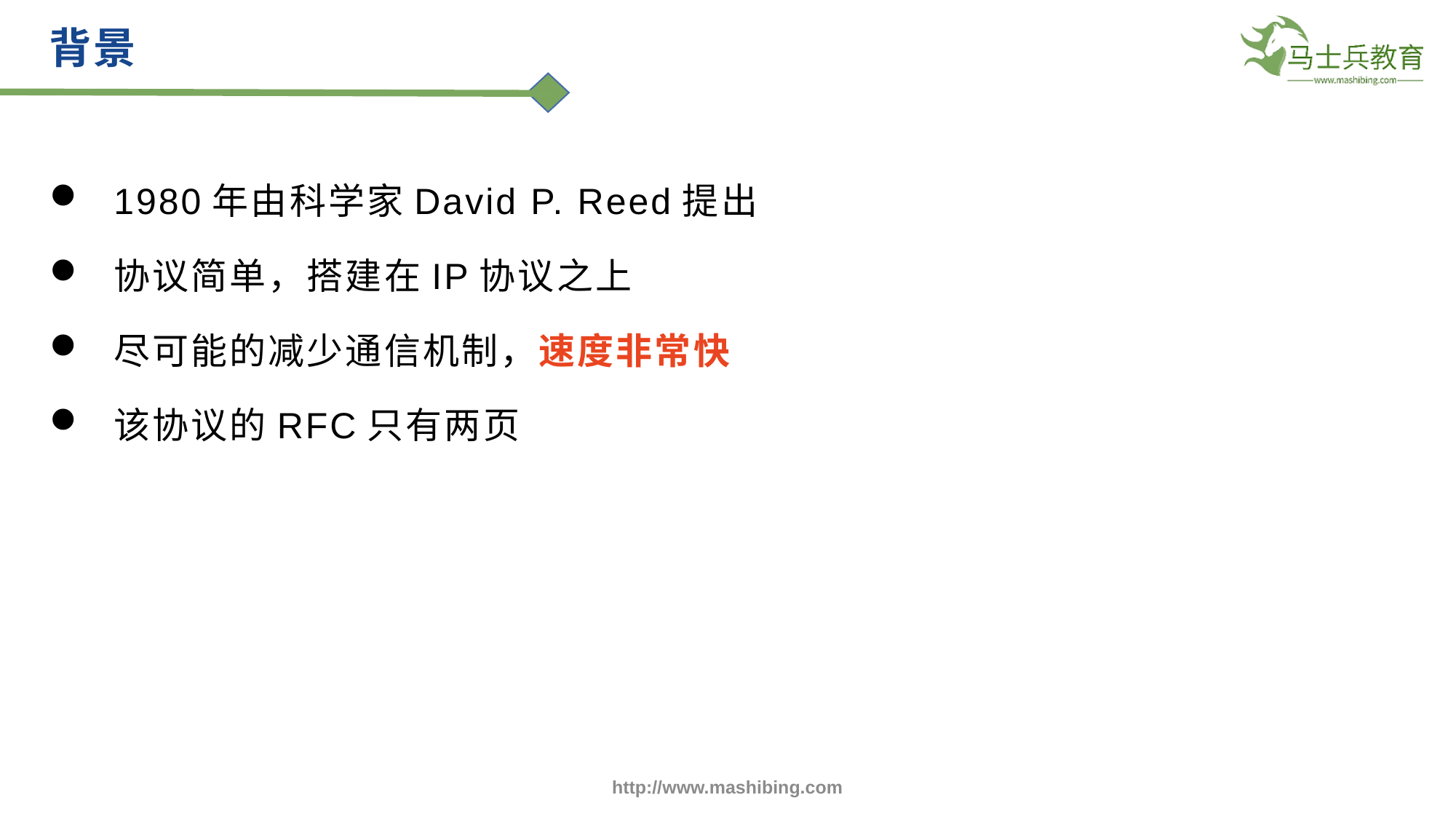

背景
1980年由科学家David P. Reed提出
协议简单，搭建在IP协议之上
尽可能的减少通信机制，速度非常快
该协议的RFC只有两页